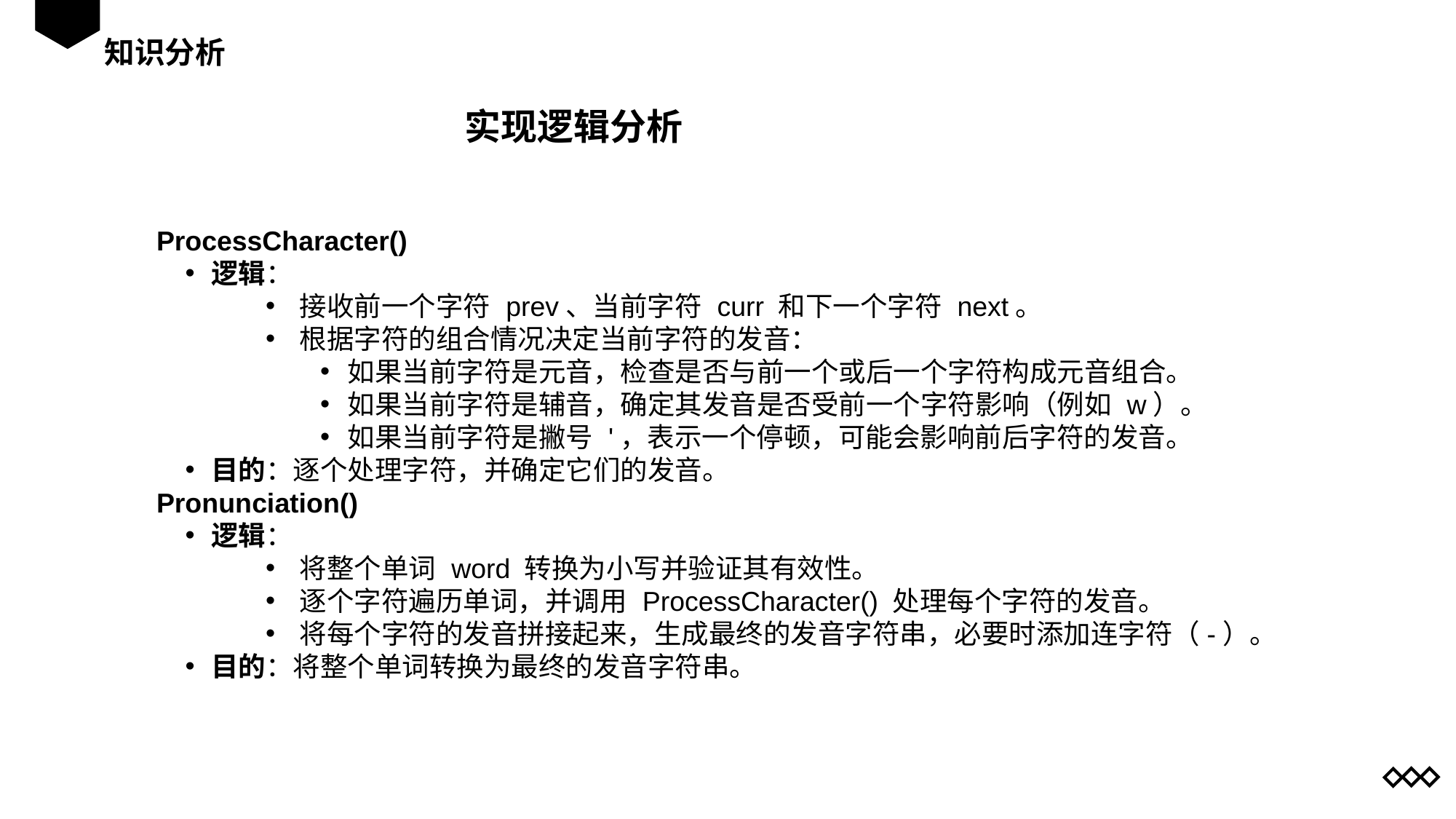

知识分析
实现逻辑分析
ProcessCharacter()
逻辑：
接收前一个字符 prev、当前字符 curr 和下一个字符 next。
根据字符的组合情况决定当前字符的发音：
如果当前字符是元音，检查是否与前一个或后一个字符构成元音组合。
如果当前字符是辅音，确定其发音是否受前一个字符影响（例如 w）。
如果当前字符是撇号 '，表示一个停顿，可能会影响前后字符的发音。
目的：逐个处理字符，并确定它们的发音。
Pronunciation()
逻辑：
将整个单词 word 转换为小写并验证其有效性。
逐个字符遍历单词，并调用 ProcessCharacter() 处理每个字符的发音。
将每个字符的发音拼接起来，生成最终的发音字符串，必要时添加连字符（-）。
目的：将整个单词转换为最终的发音字符串。